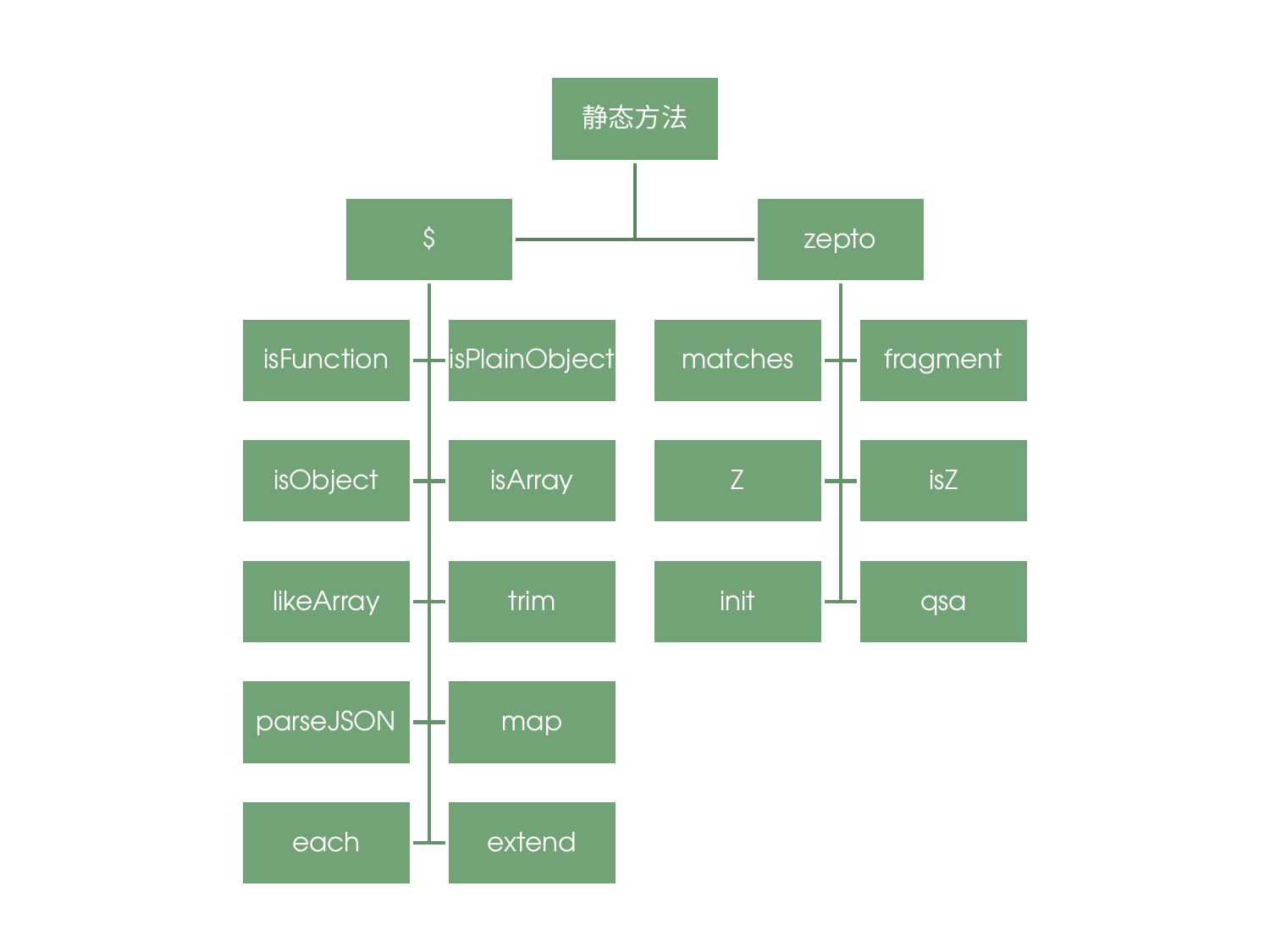

静态方法
$
isFunction
isPlainObject
isObject
isArray
likeArray
trim
parseJSON
map
each
extend
zepto
matches
fragment
Z
isZ
init
qsa